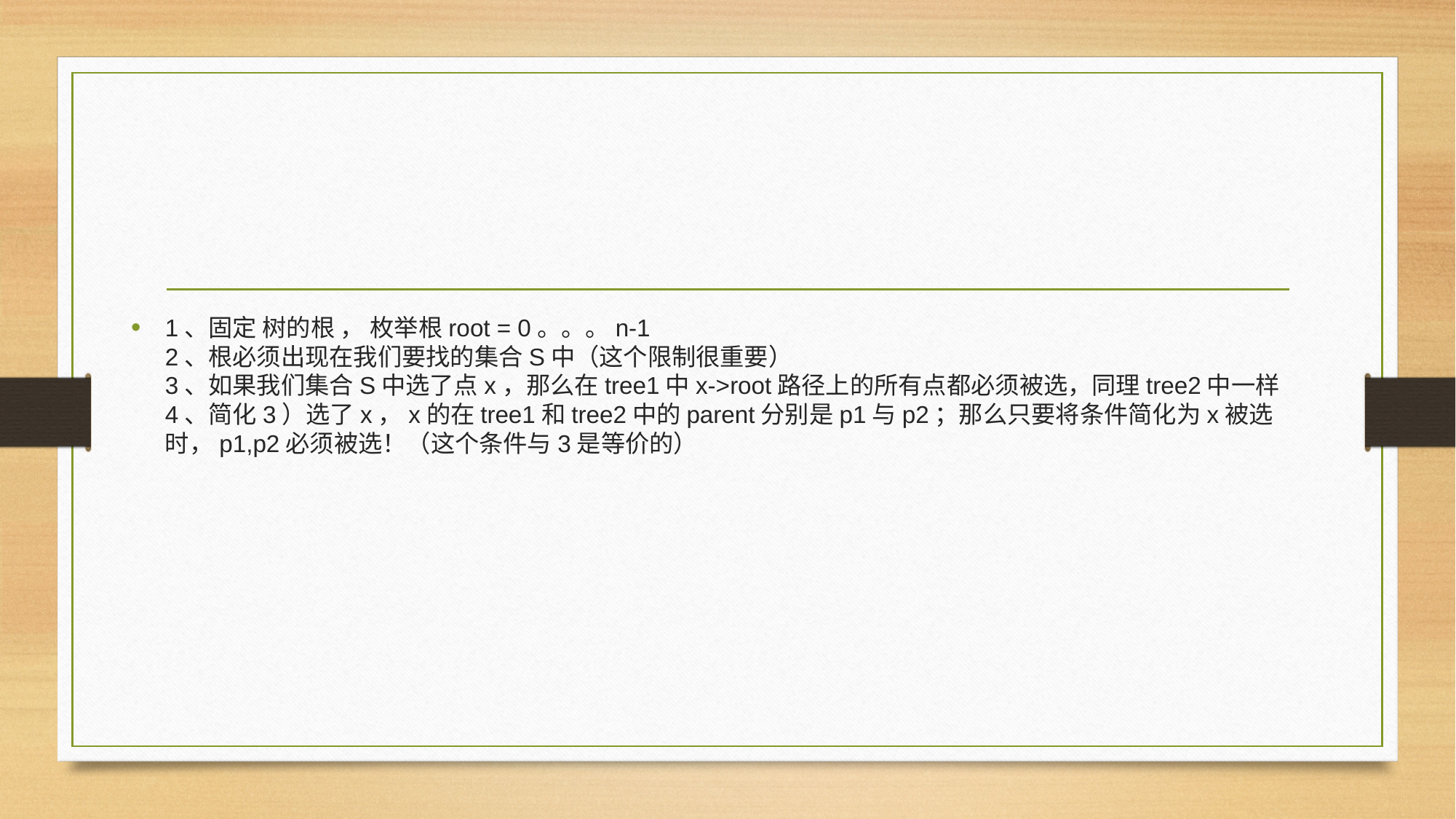

1、固定 树的根 ， 枚举根root = 0。。。n-1
2、根必须出现在我们要找的集合S中（这个限制很重要）
3、如果我们集合S中选了点x，那么在tree1中x->root路径上的所有点都必须被选，同理tree2中一样
4、简化3）选了x，x的在tree1和tree2中的parent分别是p1与p2；那么只要将条件简化为x被选时，p1,p2必须被选！（这个条件与3是等价的）